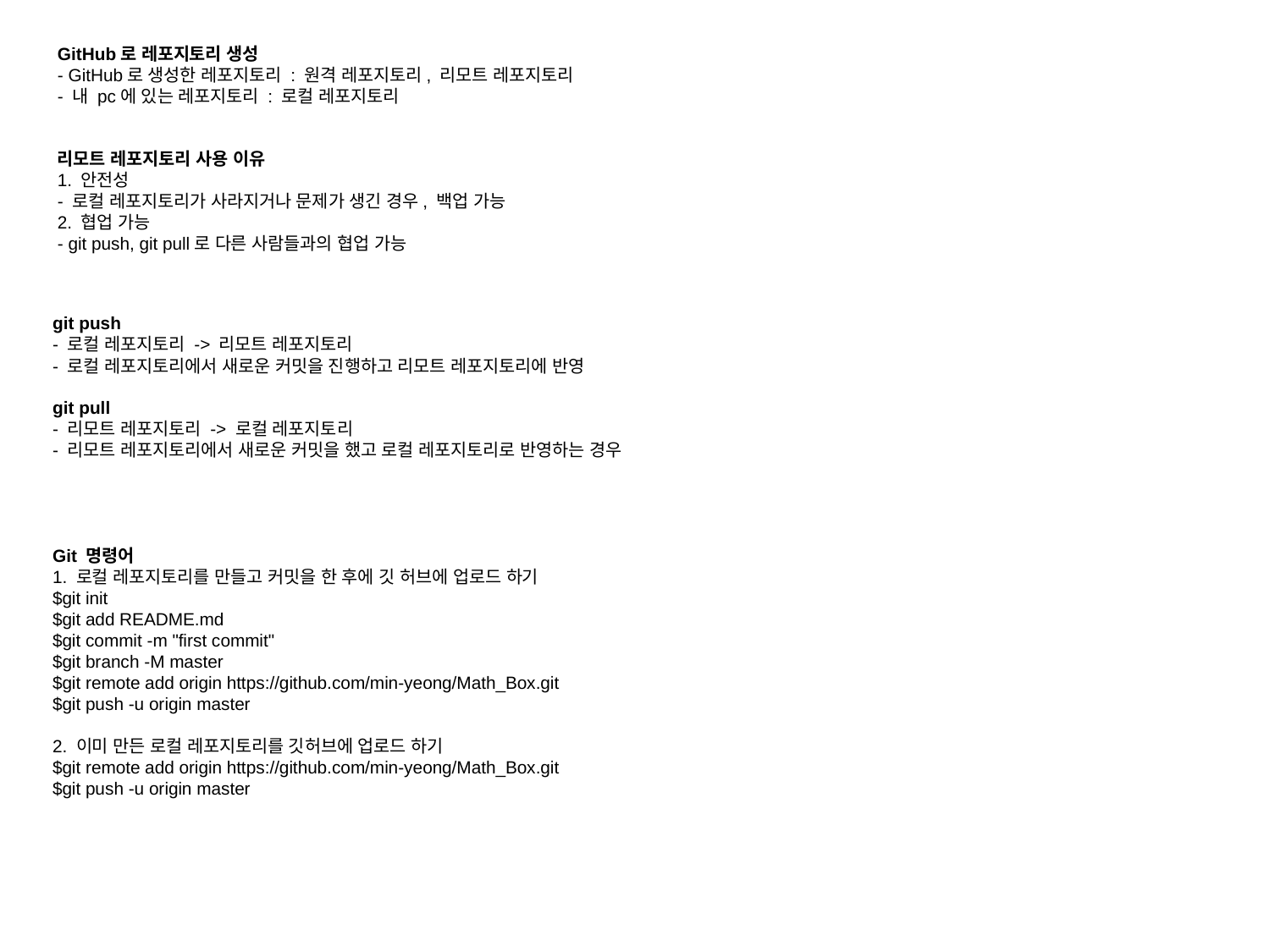

GitHub로 레포지토리 생성
- GitHub로 생성한 레포지토리 : 원격 레포지토리, 리모트 레포지토리
- 내 pc에 있는 레포지토리 : 로컬 레포지토리

리모트 레포지토리 사용 이유
1. 안전성
- 로컬 레포지토리가 사라지거나 문제가 생긴 경우, 백업 가능
2. 협업 가능
- git push, git pull로 다른 사람들과의 협업 가능

git push
- 로컬 레포지토리 -> 리모트 레포지토리
- 로컬 레포지토리에서 새로운 커밋을 진행하고 리모트 레포지토리에 반영

git pull
- 리모트 레포지토리 -> 로컬 레포지토리
- 리모트 레포지토리에서 새로운 커밋을 했고 로컬 레포지토리로 반영하는 경우

Git 명령어
1. 로컬 레포지토리를 만들고 커밋을 한 후에 깃 허브에 업로드 하기
$git init
$git add README.md
$git commit -m "first commit"
$git branch -M master
$git remote add origin https://github.com/min-yeong/Math_Box.git
$git push -u origin master

2. 이미 만든 로컬 레포지토리를 깃허브에 업로드 하기
$git remote add origin https://github.com/min-yeong/Math_Box.git
$git push -u origin master